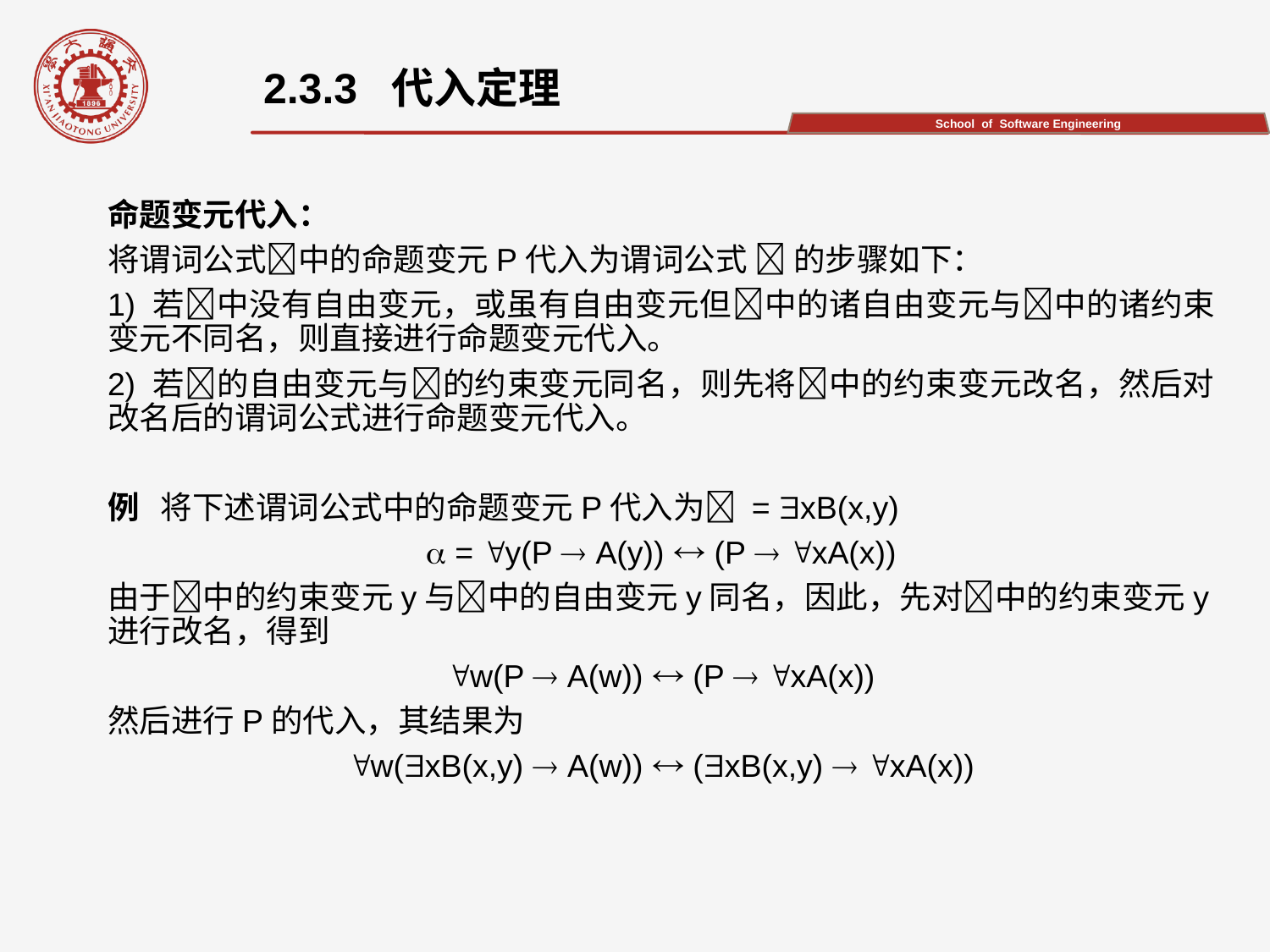

2.3.3  代入定理

命题变元代入：
将谓词公式α中的命题变元P代入为谓词公式 δ 的步骤如下：
1) 若δ中没有自由变元，或虽有自由变元但δ中的诸自由变元与α中的诸约束变元不同名，则直接进行命题变元代入。
2) 若δ的自由变元与α的约束变元同名，则先将α中的约束变元改名，然后对改名后的谓词公式进行命题变元代入。

例   将下述谓词公式中的命题变元P代入为δ = ∃xB(x,y)
α = ∀y(P → A(y)) ↔ (P → ∀xA(x))
由于α中的约束变元y与δ中的自由变元y同名，因此，先对α中的约束变元y进行改名，得到
∀w(P → A(w)) ↔ (P → ∀xA(x))
然后进行P的代入，其结果为
∀w(∃xB(x,y) → A(w)) ↔ (∃xB(x,y) → ∀xA(x))